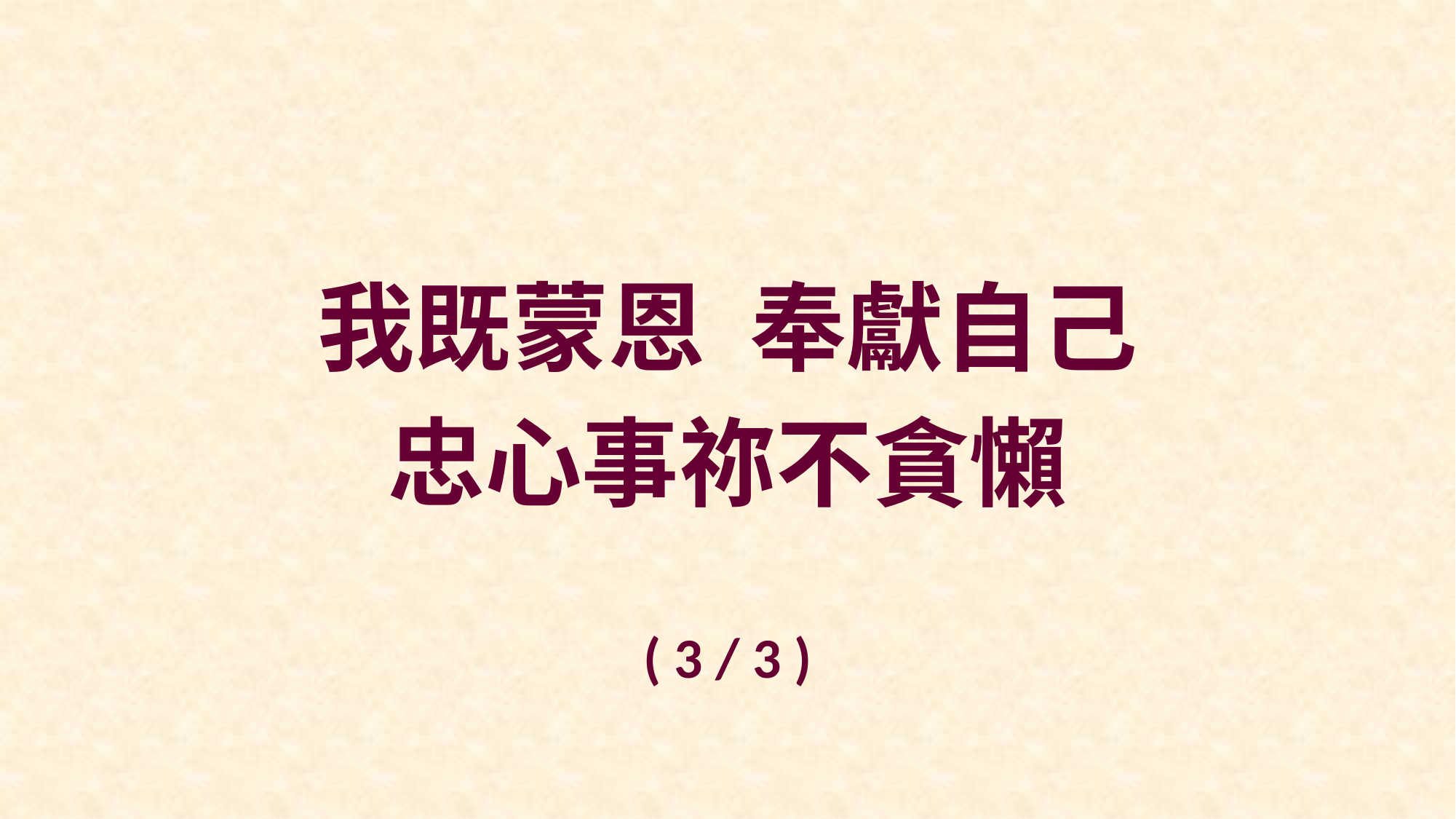

我既蒙恩  奉獻自己
忠心事祢不貪懶
( 3 / 3 )